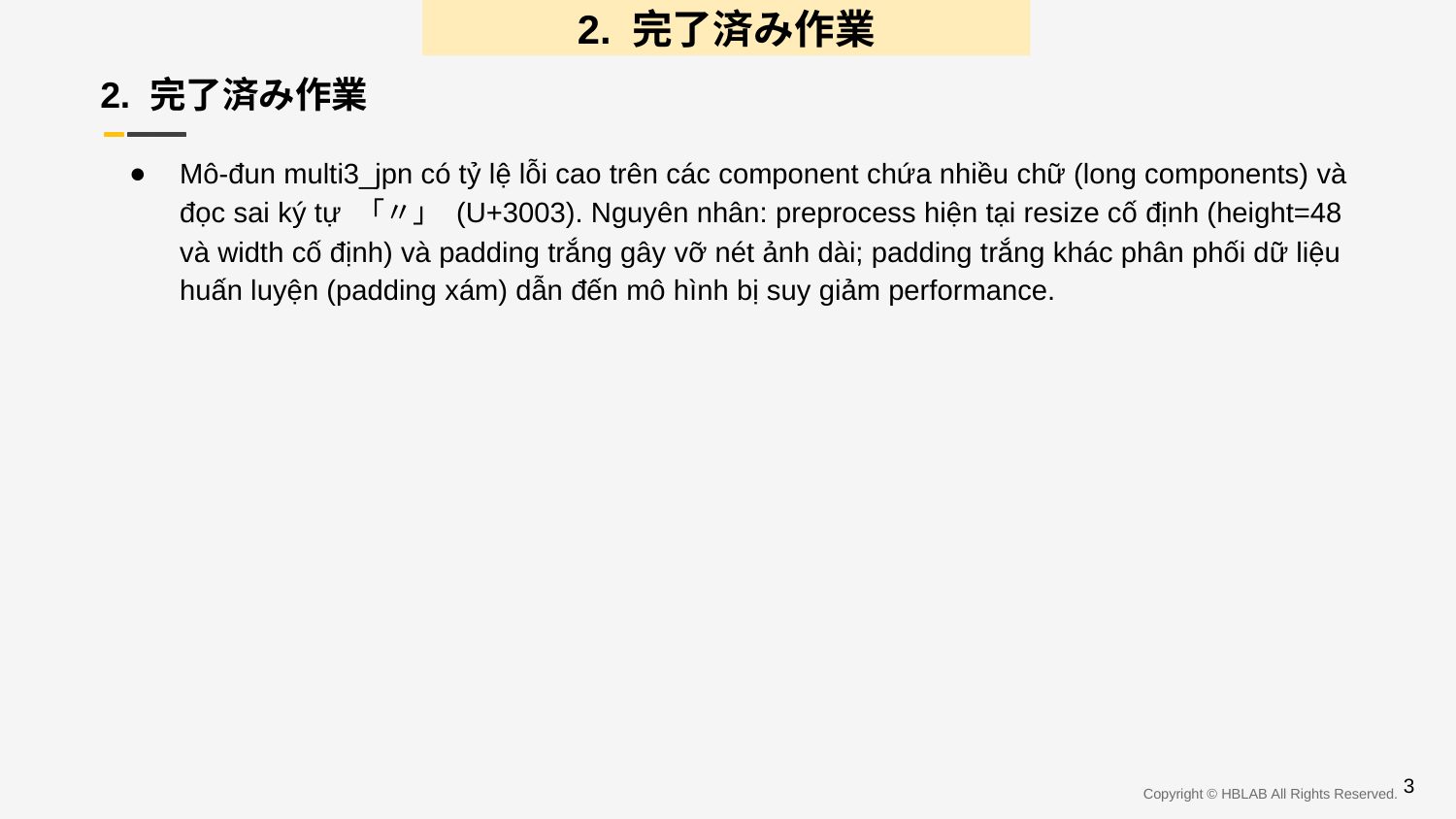

2. 完了済み作業
2. 完了済み作業
Mô-đun multi3_jpn có tỷ lệ lỗi cao trên các component chứa nhiều chữ (long components) và đọc sai ký tự 「〃」 (U+3003). Nguyên nhân: preprocess hiện tại resize cố định (height=48 và width cố định) và padding trắng gây vỡ nét ảnh dài; padding trắng khác phân phối dữ liệu huấn luyện (padding xám) dẫn đến mô hình bị suy giảm performance.
3